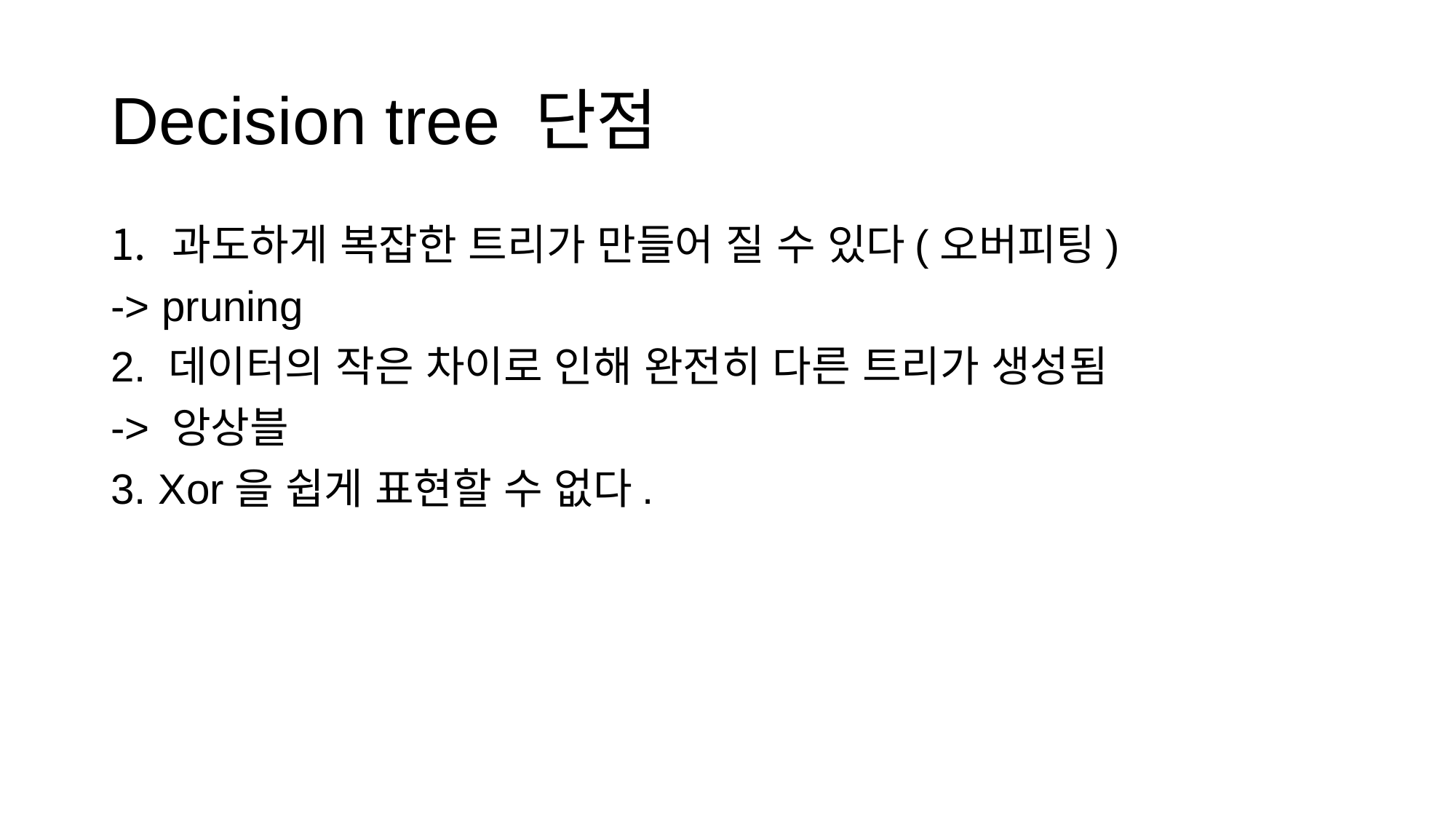

# Decision tree 단점
과도하게 복잡한 트리가 만들어 질 수 있다(오버피팅)
-> pruning
2. 데이터의 작은 차이로 인해 완전히 다른 트리가 생성됨
-> 앙상블
3. Xor을 쉽게 표현할 수 없다.